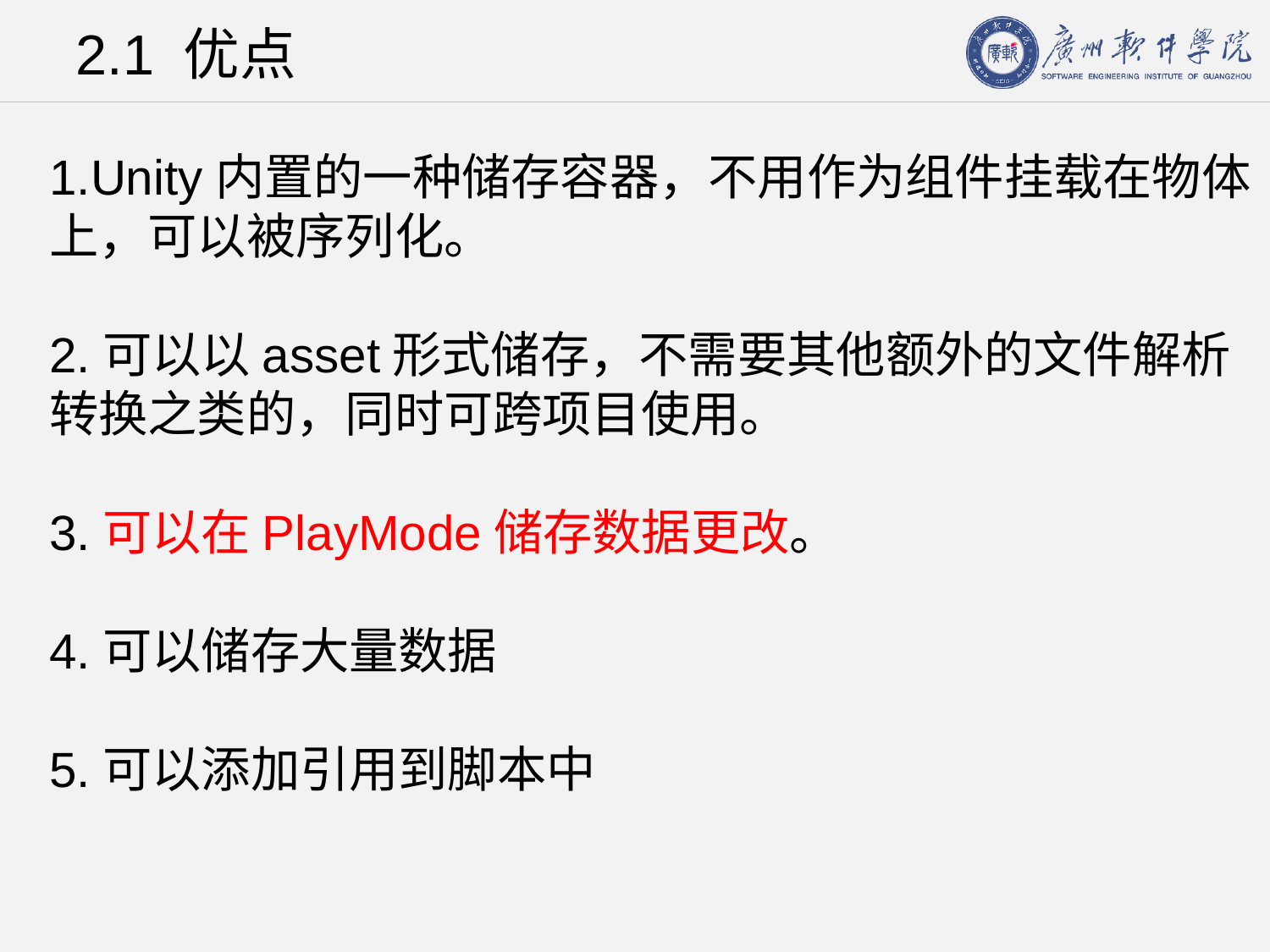

# 2.1 优点
1.Unity内置的一种储存容器，不用作为组件挂载在物体上，可以被序列化。

2.可以以asset形式储存，不需要其他额外的文件解析转换之类的，同时可跨项目使用。

3.可以在PlayMode储存数据更改。

4.可以储存大量数据

5.可以添加引用到脚本中